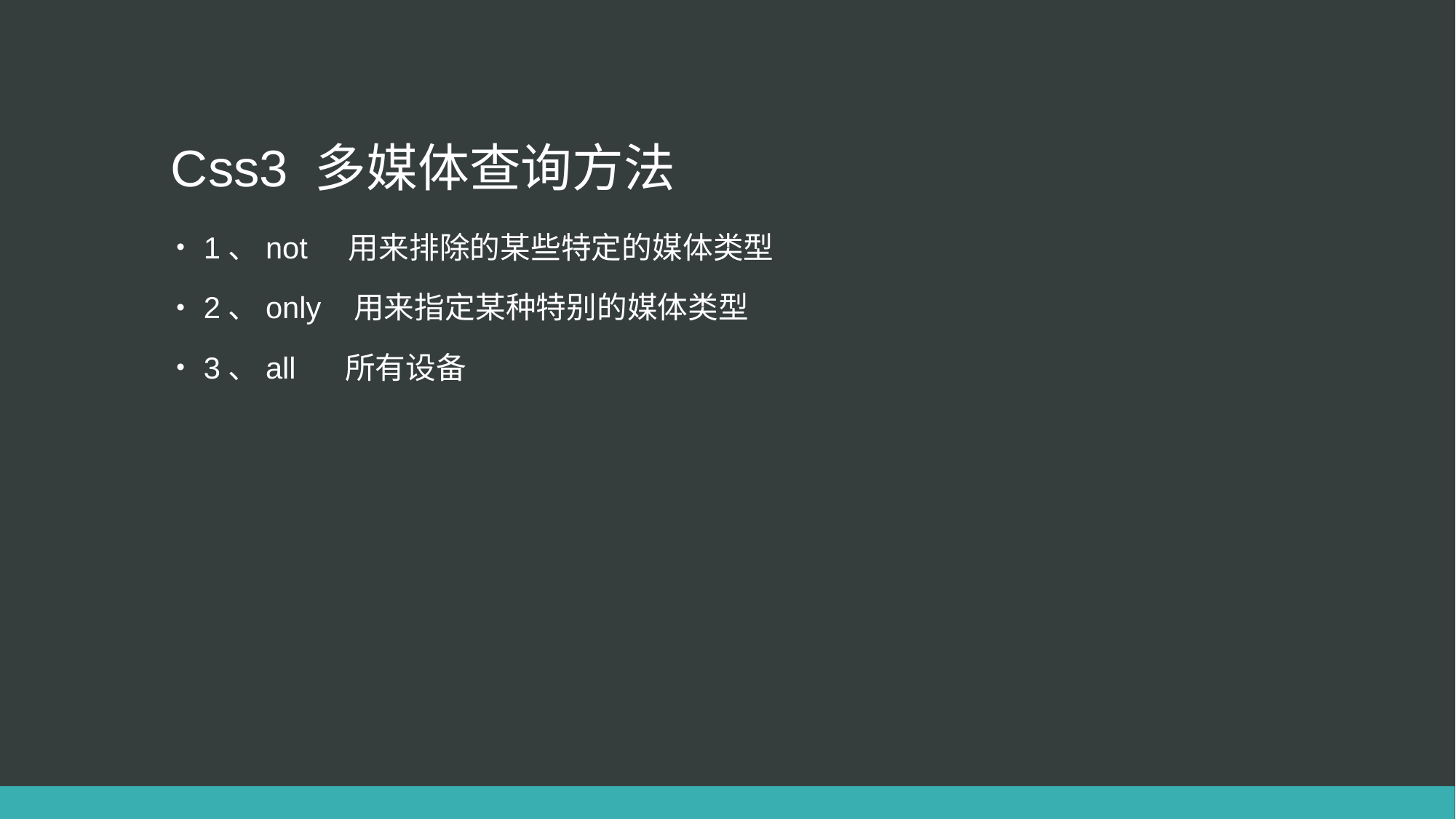

# Css3 多媒体查询方法
1、not    用来排除的某些特定的媒体类型
2、only   用来指定某种特别的媒体类型
3、all     所有设备